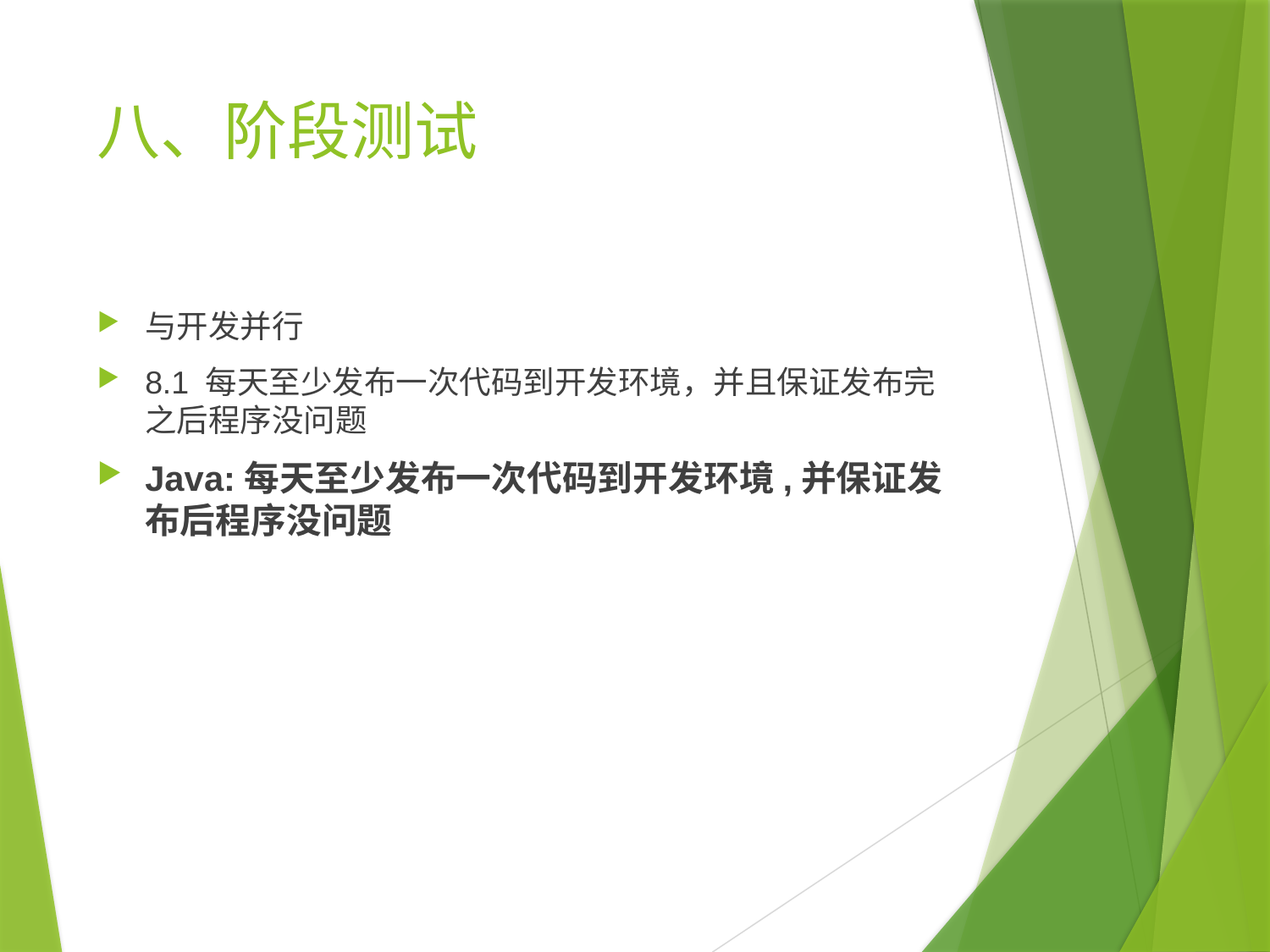

# 八、阶段测试
与开发并行
8.1 每天至少发布一次代码到开发环境，并且保证发布完之后程序没问题
Java:每天至少发布一次代码到开发环境,并保证发布后程序没问题